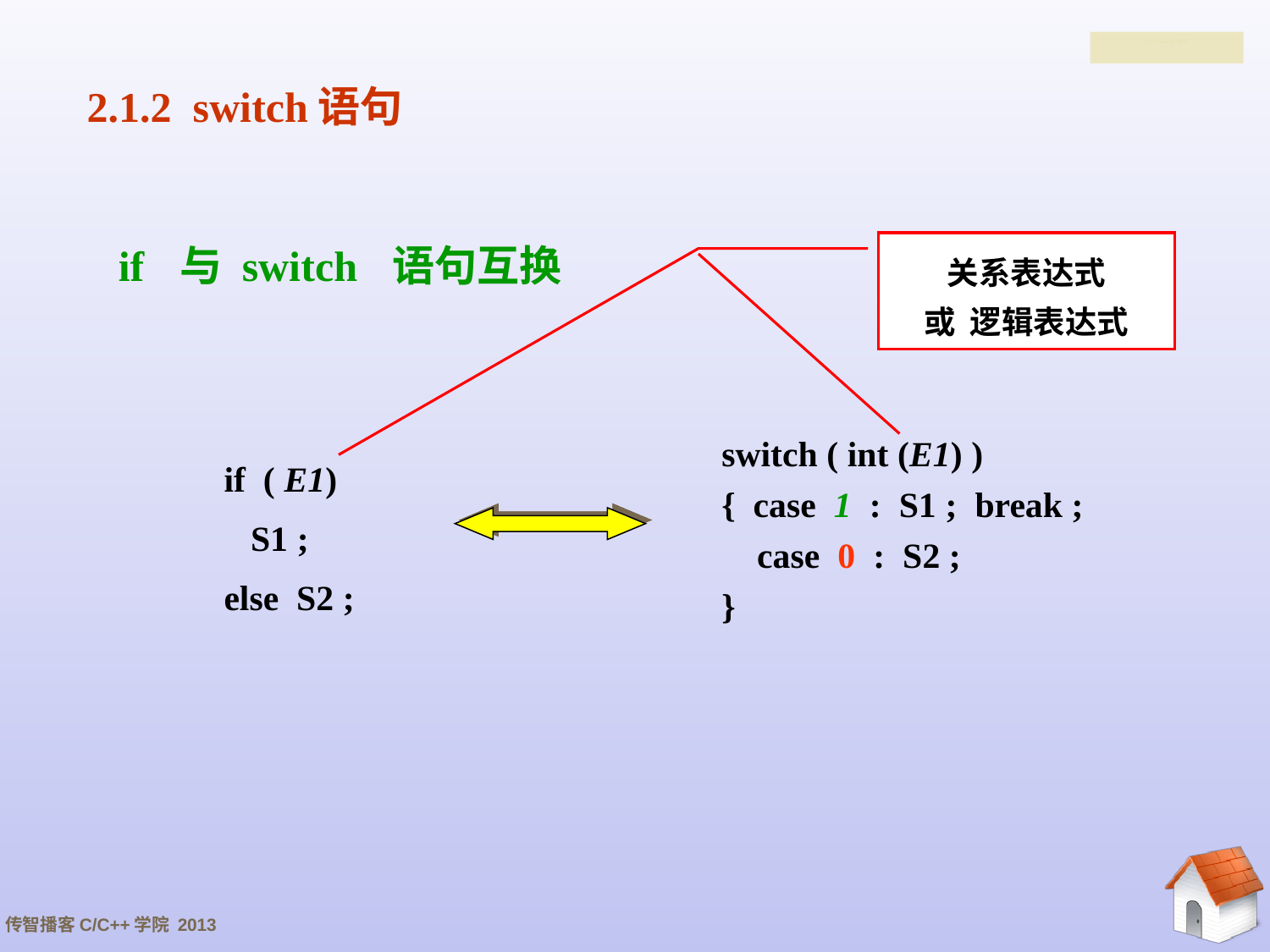

# 2.1.2  switch 语句
2.1.2  switch语句
if 与 switch 语句互换
关系表达式
或  逻辑表达式

switch ( int (E1) )
{  case  1  :  S1 ;  break ;
    case  0  :  S2 ;
}
if  ( E1)
   S1 ;
else  S2 ;